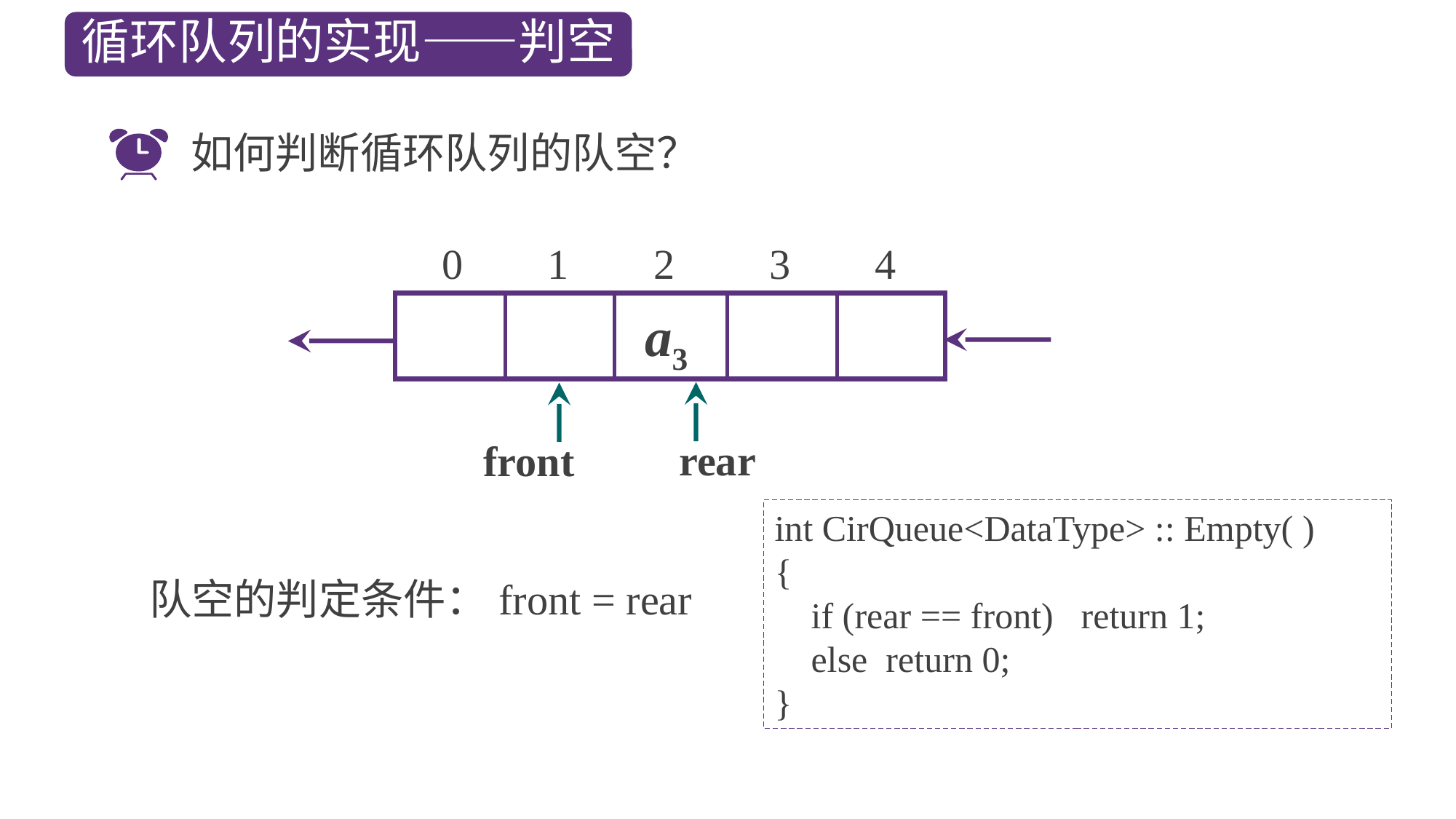

循环队列的实现——判空

如何判断循环队列的队空？

0        1        2         3        4

a3

rear

front
int CirQueue<DataType> :: Empty( )
{
    if (rear == front)   return 1;
    else  return 0;
}
队空的判定条件：front = rear